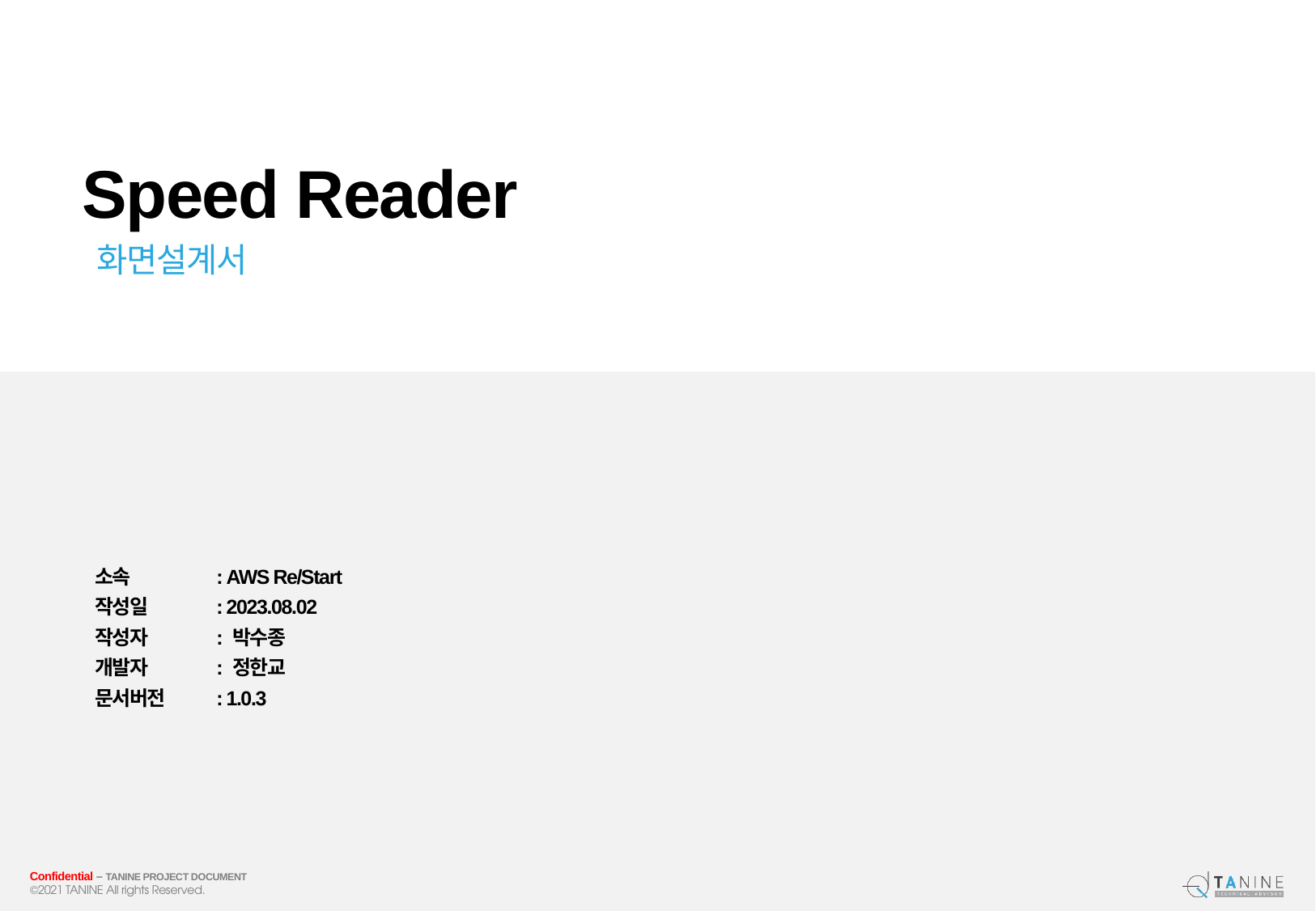

Speed Reader
화면설계서
소속	: AWS Re/Start
작성일	: 2023.08.02
작성자	: 박수종
개발자	: 정한교
문서버전	: 1.0.3